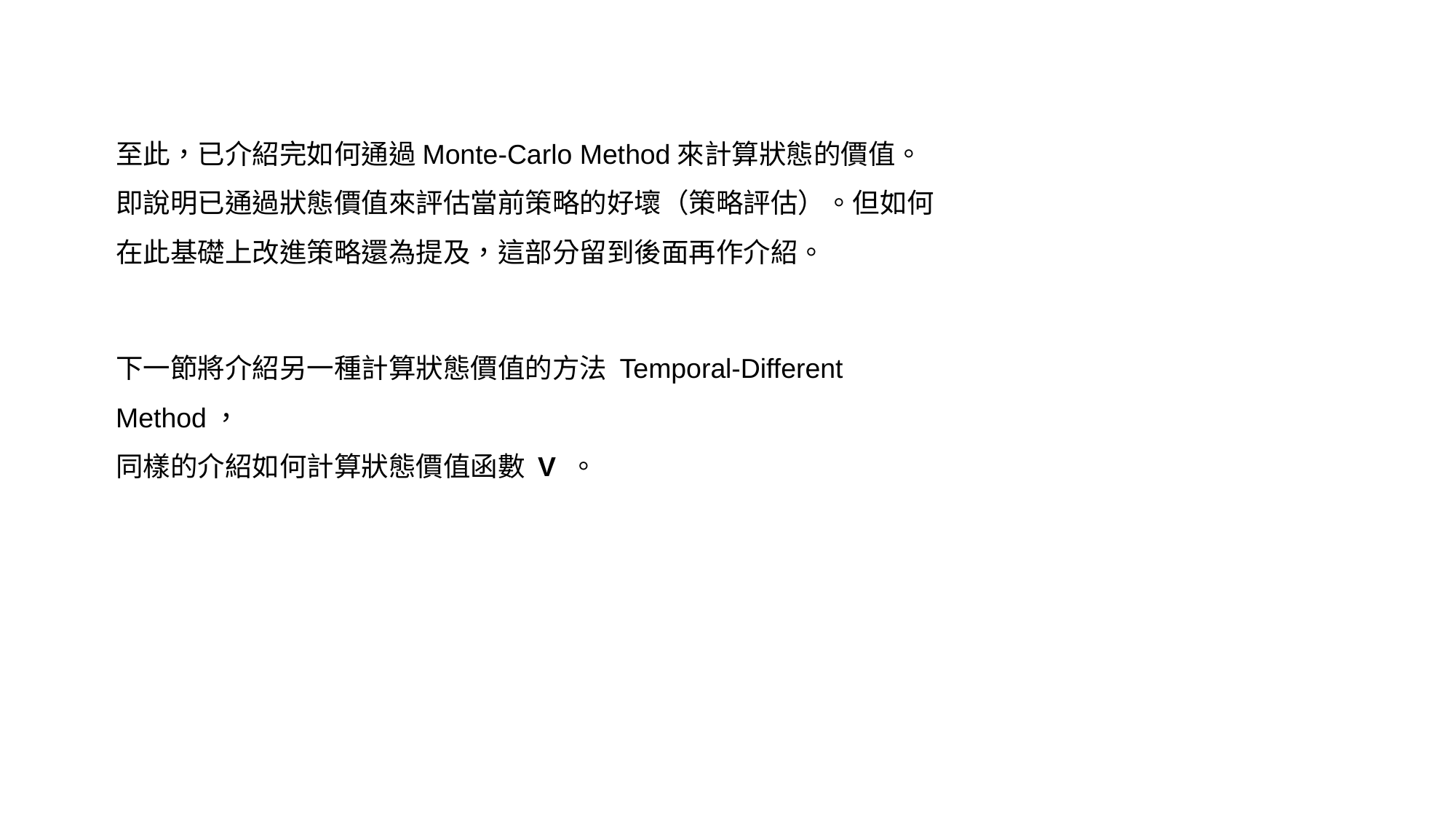

至此，已介紹完如何通過Monte-Carlo Method來計算狀態的價值。即說明已通過狀態價值來評估當前策略的好壞（策略評估）。但如何在此基礎上改進策略還為提及，這部分留到後面再作介紹。
下一節將介紹另一種計算狀態價值的方法 Temporal-Different Method，
同樣的介紹如何計算狀態價值函數 V 。